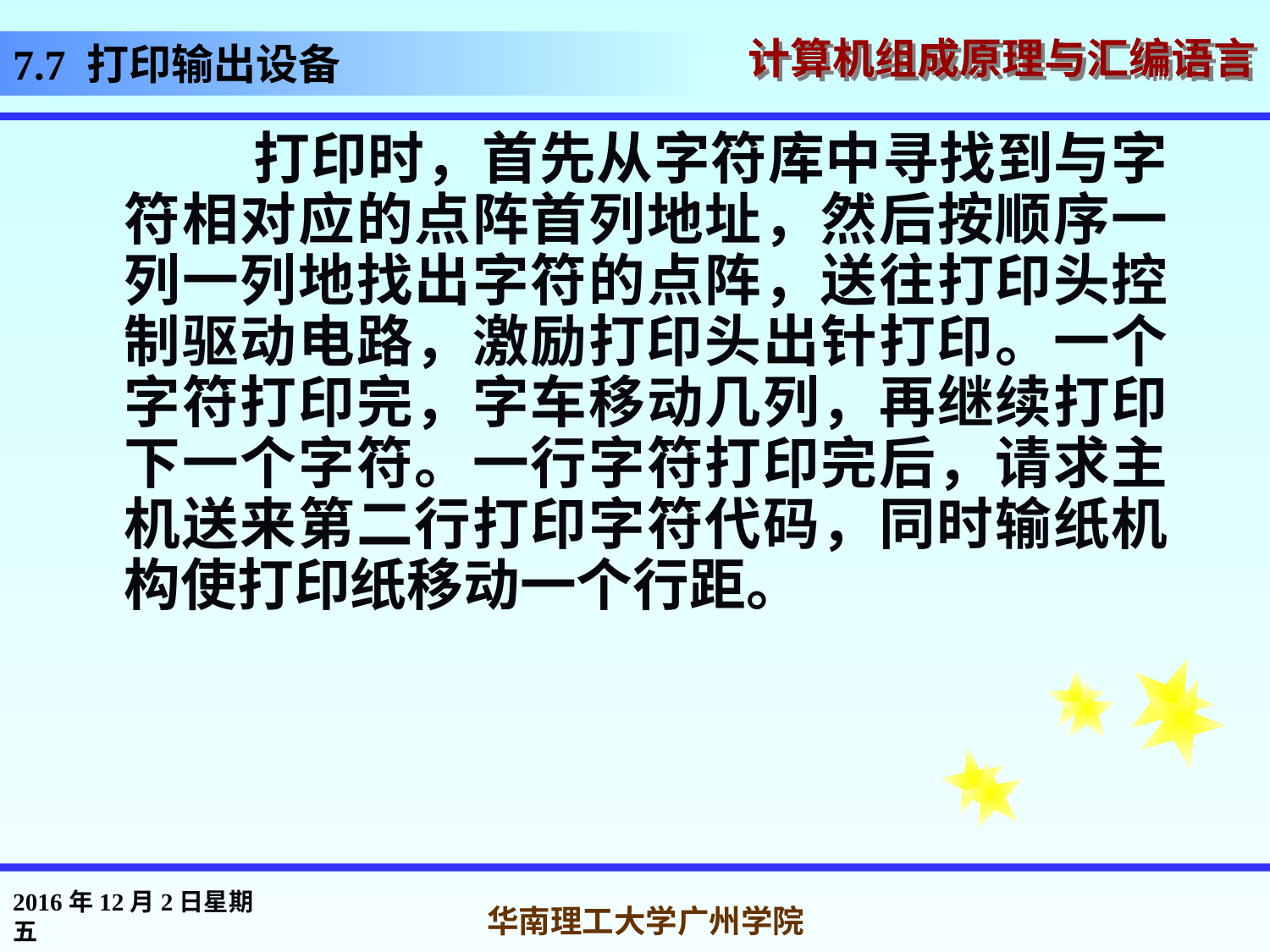

# 7.7 打印输出设备
            打印时，首先从字符库中寻找到与字符相对应的点阵首列地址，然后按顺序一列一列地找出字符的点阵，送往打印头控制驱动电路，激励打印头出针打印。一个字符打印完，字车移动几列，再继续打印下一个字符。一行字符打印完后，请求主机送来第二行打印字符代码，同时输纸机构使打印纸移动一个行距。
2016年12月2日星期五
华南理工大学广州学院